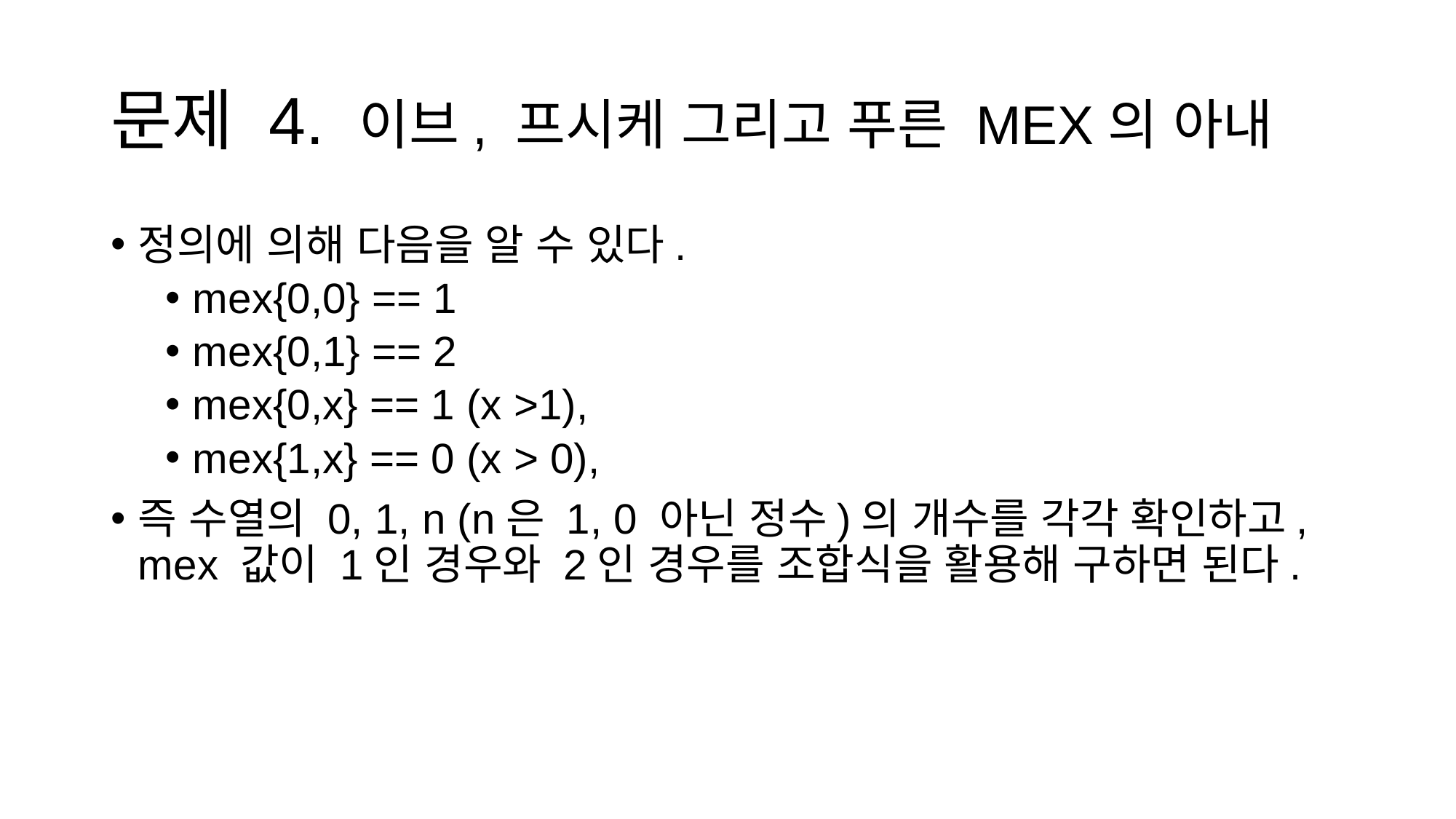

# 문제 4. 이브, 프시케 그리고 푸른 MEX의 아내
정의에 의해 다음을 알 수 있다.
mex{0,0} == 1
mex{0,1} == 2
mex{0,x} == 1 (x >1),
mex{1,x} == 0 (x > 0),
즉 수열의 0, 1, n (n은 1, 0 아닌 정수)의 개수를 각각 확인하고, mex 값이 1인 경우와 2인 경우를 조합식을 활용해 구하면 된다.